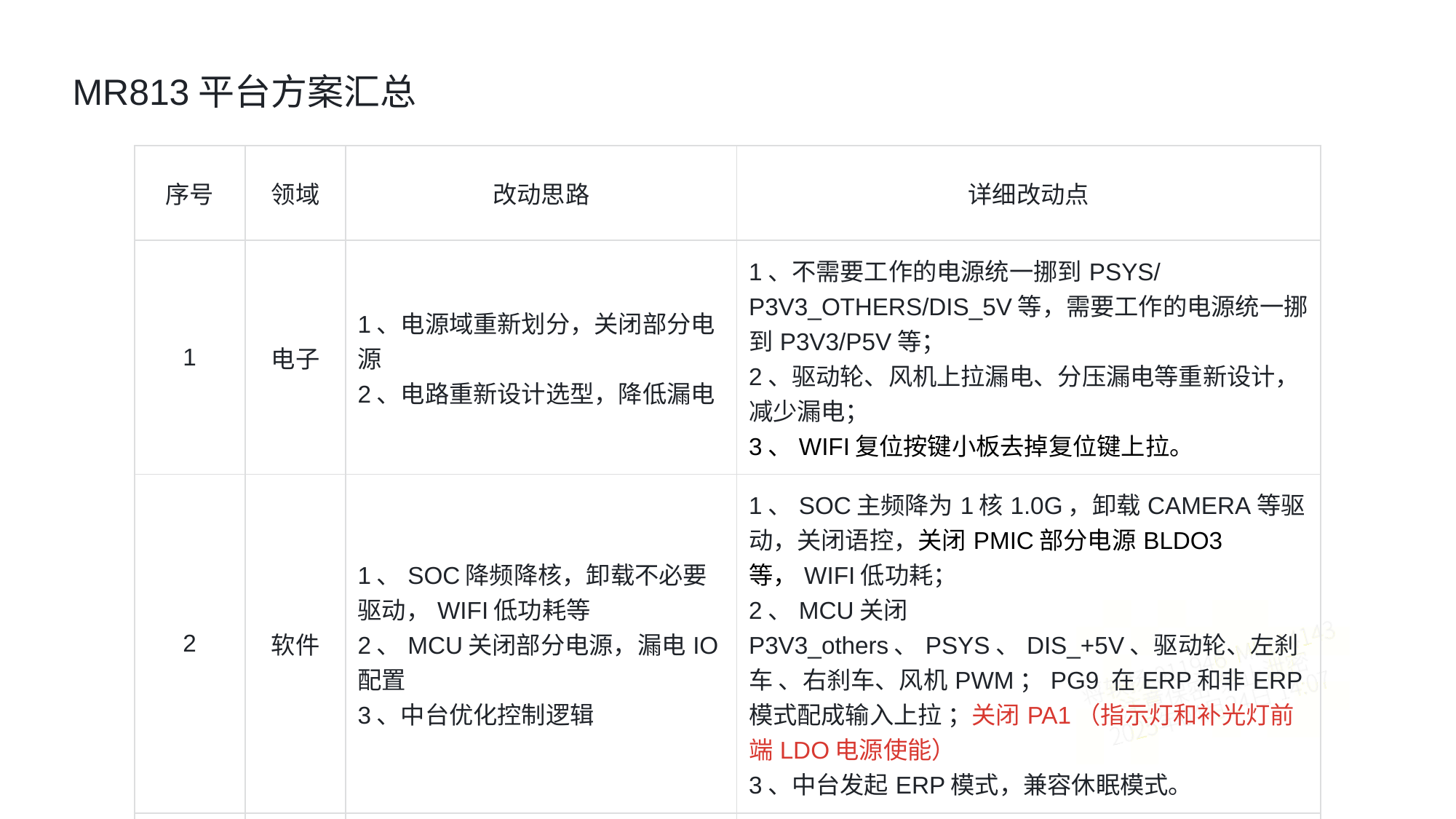

MR813平台方案汇总
| 序号 | 领域 | 改动思路 | 详细改动点 |
| --- | --- | --- | --- |
| 1 | 电子 | 1、电源域重新划分，关闭部分电源 2、电路重新设计选型，降低漏电 | 1、不需要工作的电源统一挪到PSYS/P3V3\_OTHERS/DIS\_5V等，需要工作的电源统一挪到P3V3/P5V等； 2、驱动轮、风机上拉漏电、分压漏电等重新设计，减少漏电； 3、WIFI复位按键小板去掉复位键上拉。 |
| 2 | 软件 | 1、SOC降频降核，卸载不必要驱动，WIFI低功耗等 2、MCU关闭部分电源，漏电IO配置 3、中台优化控制逻辑 | 1、SOC主频降为1核1.0G，卸载CAMERA等驱动，关闭语控，关闭PMIC部分电源BLDO3等，WIFI低功耗； 2、MCU关闭P3V3\_others、PSYS、DIS\_+5V、驱动轮、左刹车 、右刹车、风机PWM；PG9 在ERP和非ERP模式配成输入上拉 ；关闭PA1（指示灯和补光灯前端LDO电源使能） 3、中台发起ERP模式，兼容休眠模式。 |
| 3 | 结构 | 驱动轮卡位 |  |